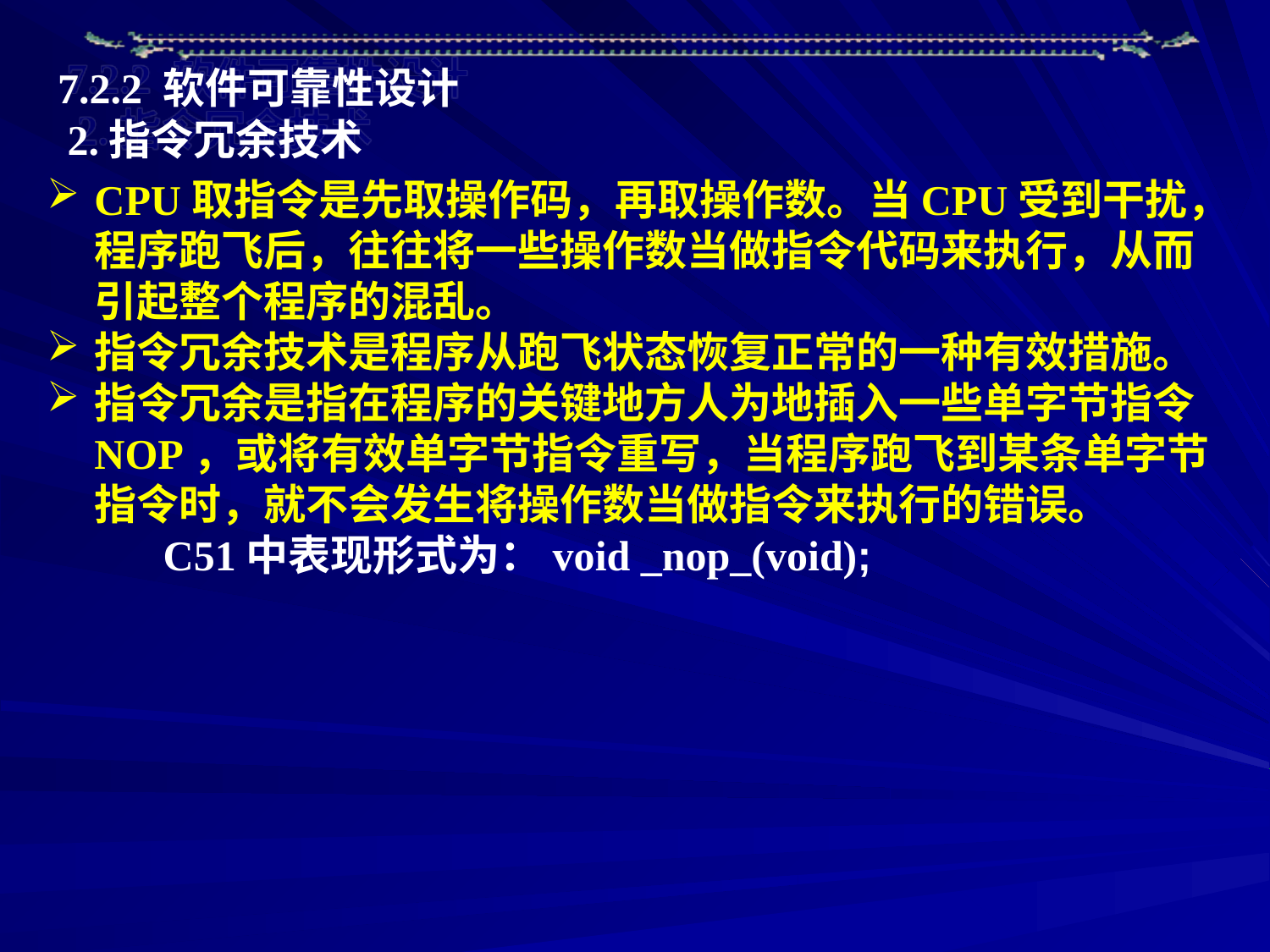

7.2.2 软件可靠性设计
2.指令冗余技术
CPU取指令是先取操作码，再取操作数。当CPU受到干扰，程序跑飞后，往往将一些操作数当做指令代码来执行，从而引起整个程序的混乱。
指令冗余技术是程序从跑飞状态恢复正常的一种有效措施。
指令冗余是指在程序的关键地方人为地插入一些单字节指令NOP，或将有效单字节指令重写，当程序跑飞到某条单字节指令时，就不会发生将操作数当做指令来执行的错误。
     C51中表现形式为：void _nop_(void);